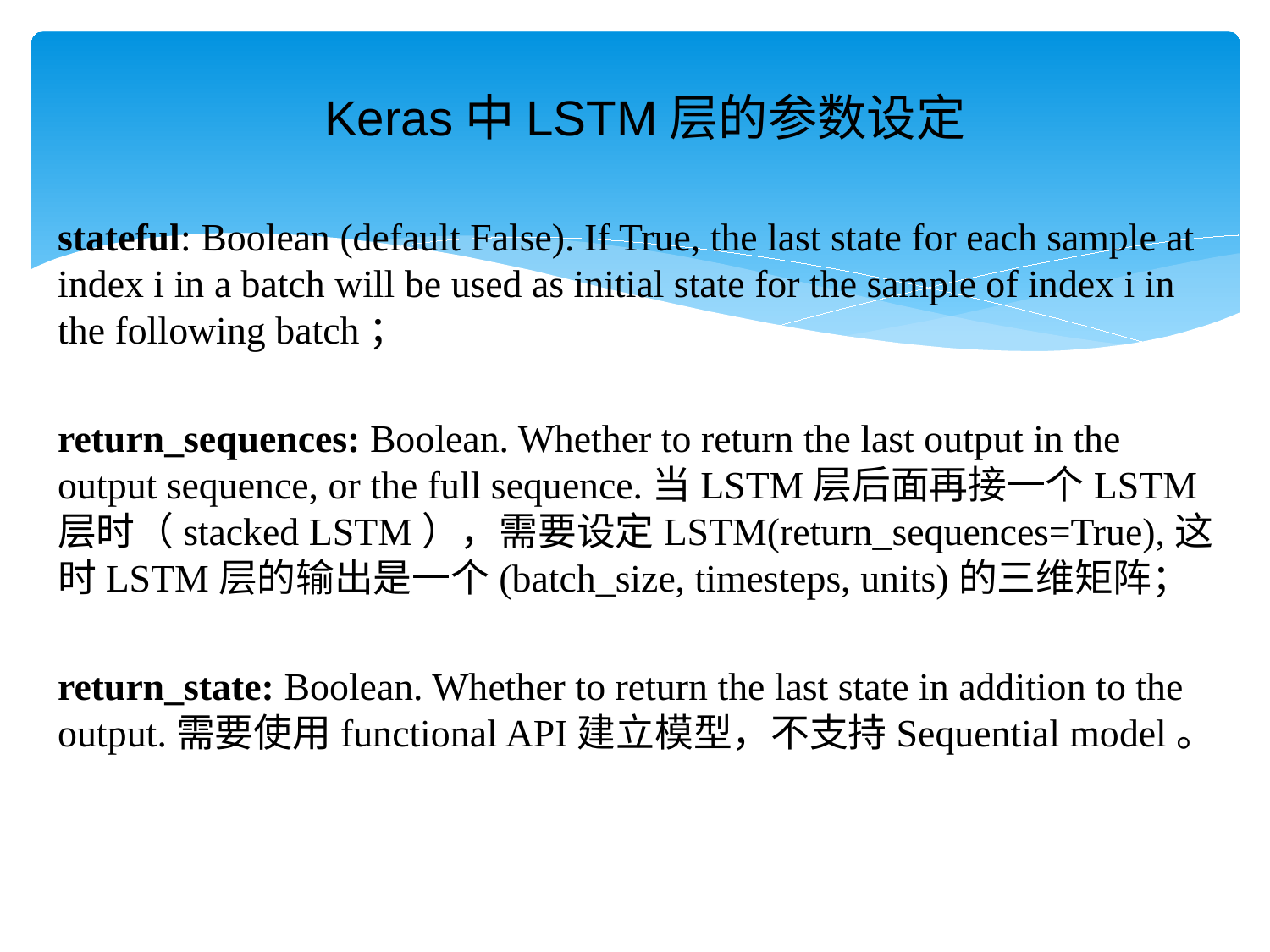

Keras中LSTM层的参数设定
stateful: Boolean (default False). If True, the last state for each sample at index i in a batch will be used as initial state for the sample of index i in the following batch；

return_sequences: Boolean. Whether to return the last output in the output sequence, or the full sequence.当LSTM层后面再接一个LSTM层时（stacked LSTM），需要设定LSTM(return_sequences=True),这时LSTM层的输出是一个(batch_size, timesteps, units)的三维矩阵；

return_state: Boolean. Whether to return the last state in addition to the output.需要使用functional API建立模型，不支持Sequential model。